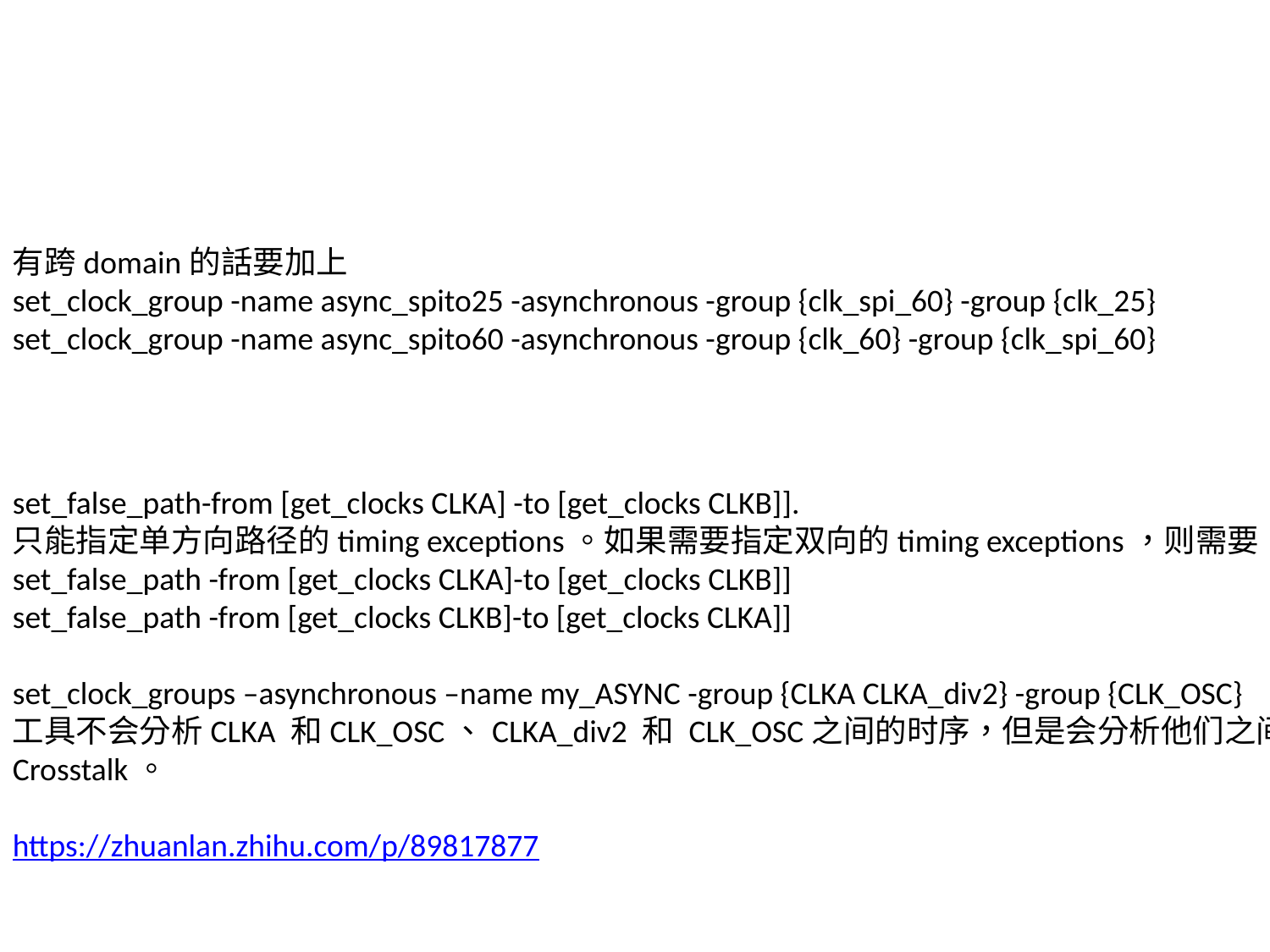

有跨domain的話要加上
set_clock_group -name async_spito25 -asynchronous -group {clk_spi_60} -group {clk_25}
set_clock_group -name async_spito60 -asynchronous -group {clk_60} -group {clk_spi_60}
set_false_path-from [get_clocks CLKA] -to [get_clocks CLKB]].
只能指定单方向路径的timing exceptions。如果需要指定双向的timing exceptions，则需要
set_false_path -from [get_clocks CLKA]-to [get_clocks CLKB]]
set_false_path -from [get_clocks CLKB]-to [get_clocks CLKA]]

set_clock_groups –asynchronous –name my_ASYNC -group {CLKA CLKA_div2} -group {CLK_OSC}
工具不会分析CLKA 和CLK_OSC、CLKA_div2 和 CLK_OSC之间的时序，但是会分析他们之间的Crosstalk。
https://zhuanlan.zhihu.com/p/89817877